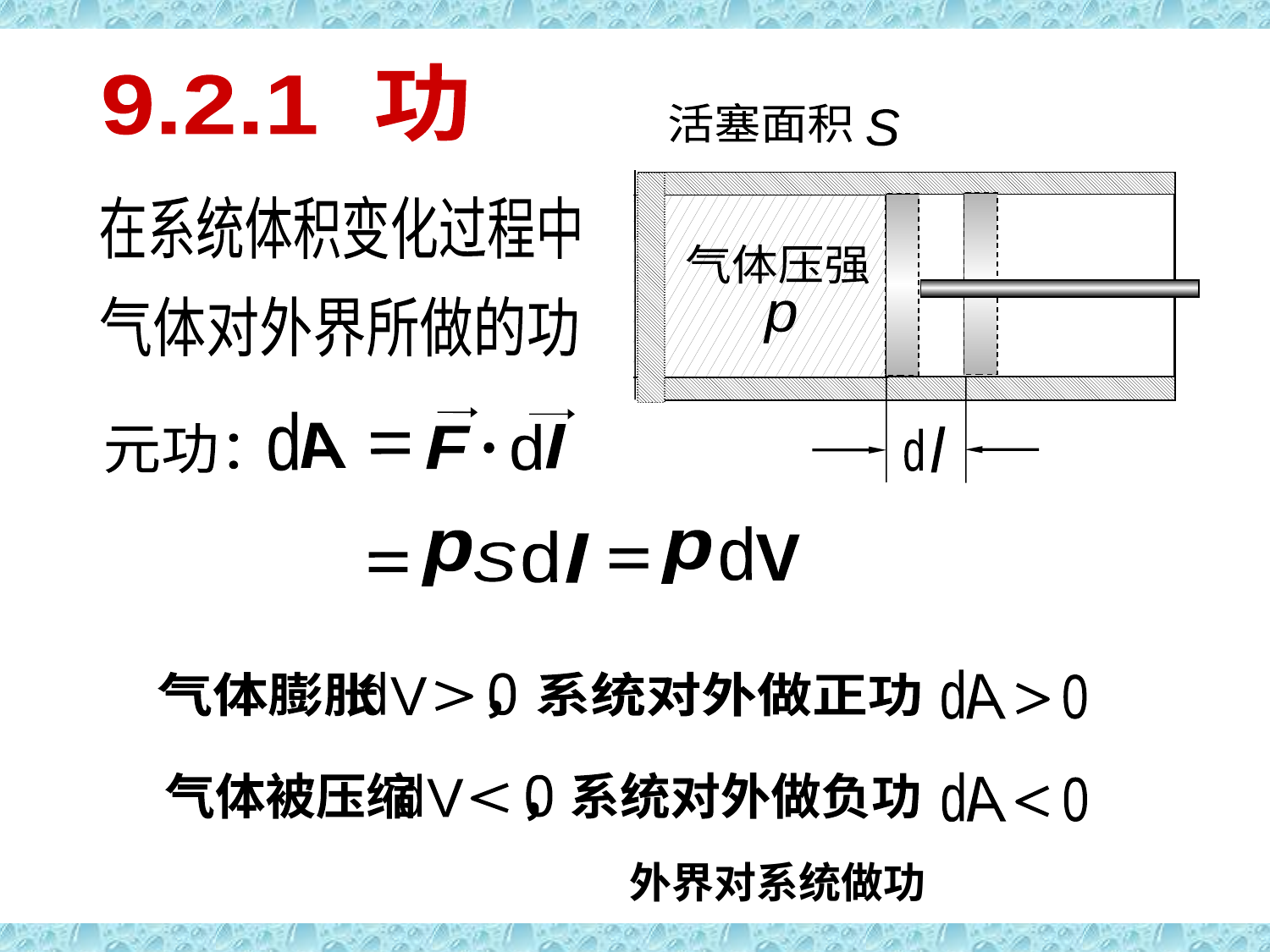

# 功
9.2.1  功
活塞面积
S

在系统体积变化过程中
气体对外界所做的功
d

F

d
l
A
元功：

d
p
V
p
d
l

S

气体压强
p

l
d

d
A
0

气体膨胀        ，系统对外做正功
d
V
0

气体被压缩         ，系统对外做负功
d
A
0

d
V
0

外界对系统做功